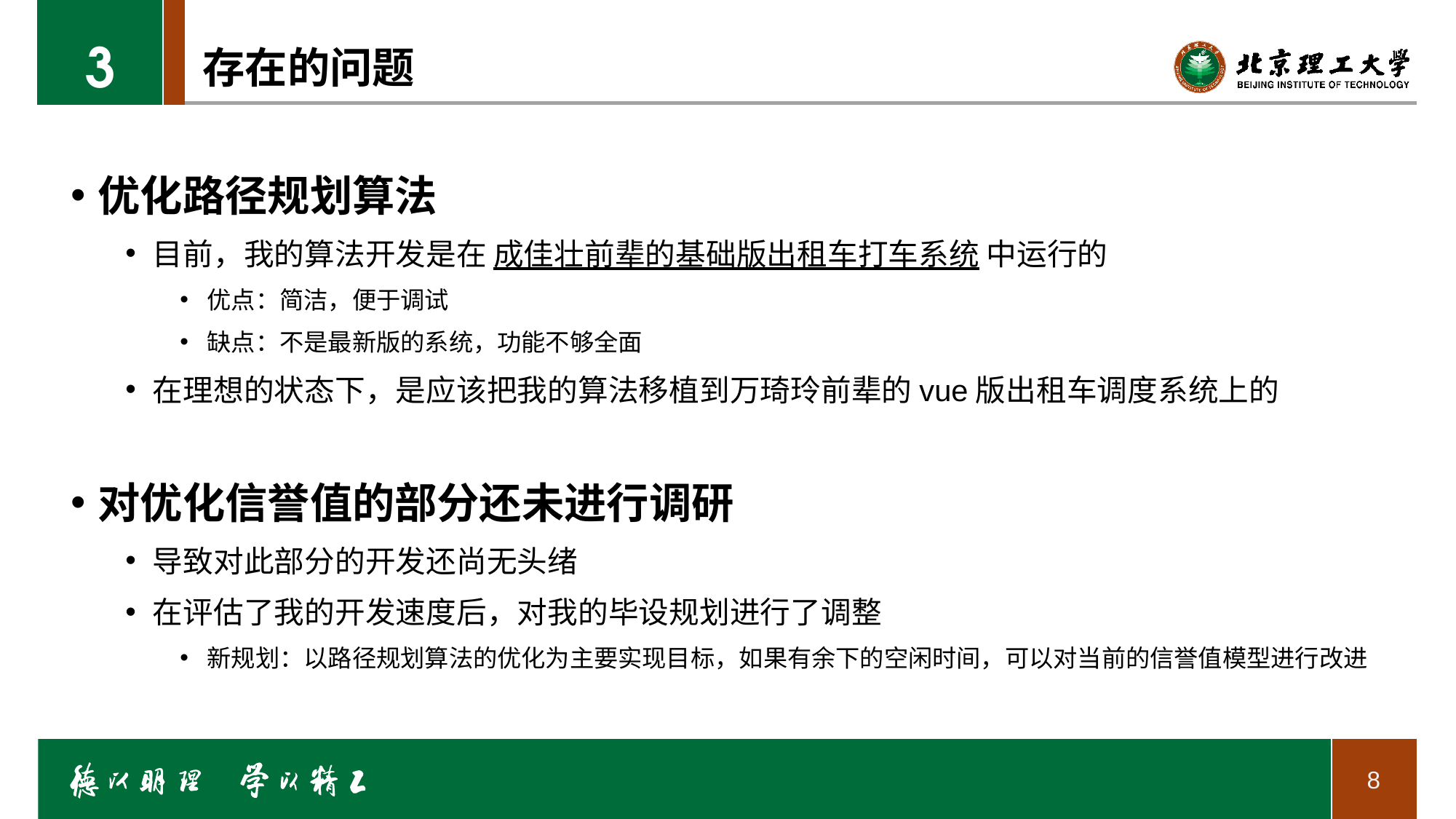

3
# 存在的问题
优化路径规划算法
目前，我的算法开发是在 成佳壮前辈的基础版出租车打车系统 中运行的
优点：简洁，便于调试
缺点：不是最新版的系统，功能不够全面
在理想的状态下，是应该把我的算法移植到万琦玲前辈的vue版出租车调度系统上的

对优化信誉值的部分还未进行调研
导致对此部分的开发还尚无头绪
在评估了我的开发速度后，对我的毕设规划进行了调整
新规划：以路径规划算法的优化为主要实现目标，如果有余下的空闲时间，可以对当前的信誉值模型进行改进